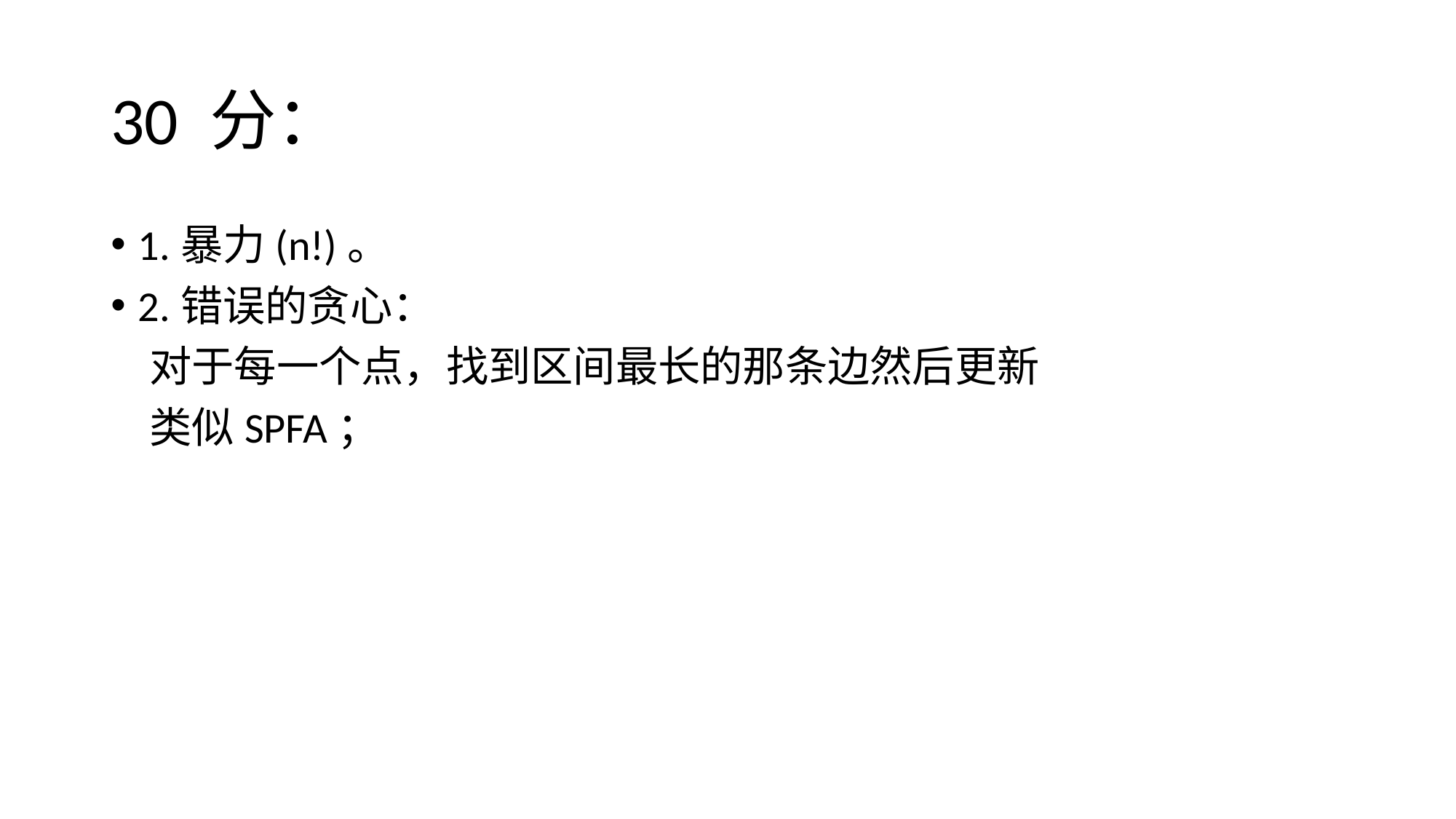

# 30 分：
1.暴力(n!)。
2.错误的贪心：
   对于每一个点，找到区间最长的那条边然后更新
   类似SPFA；